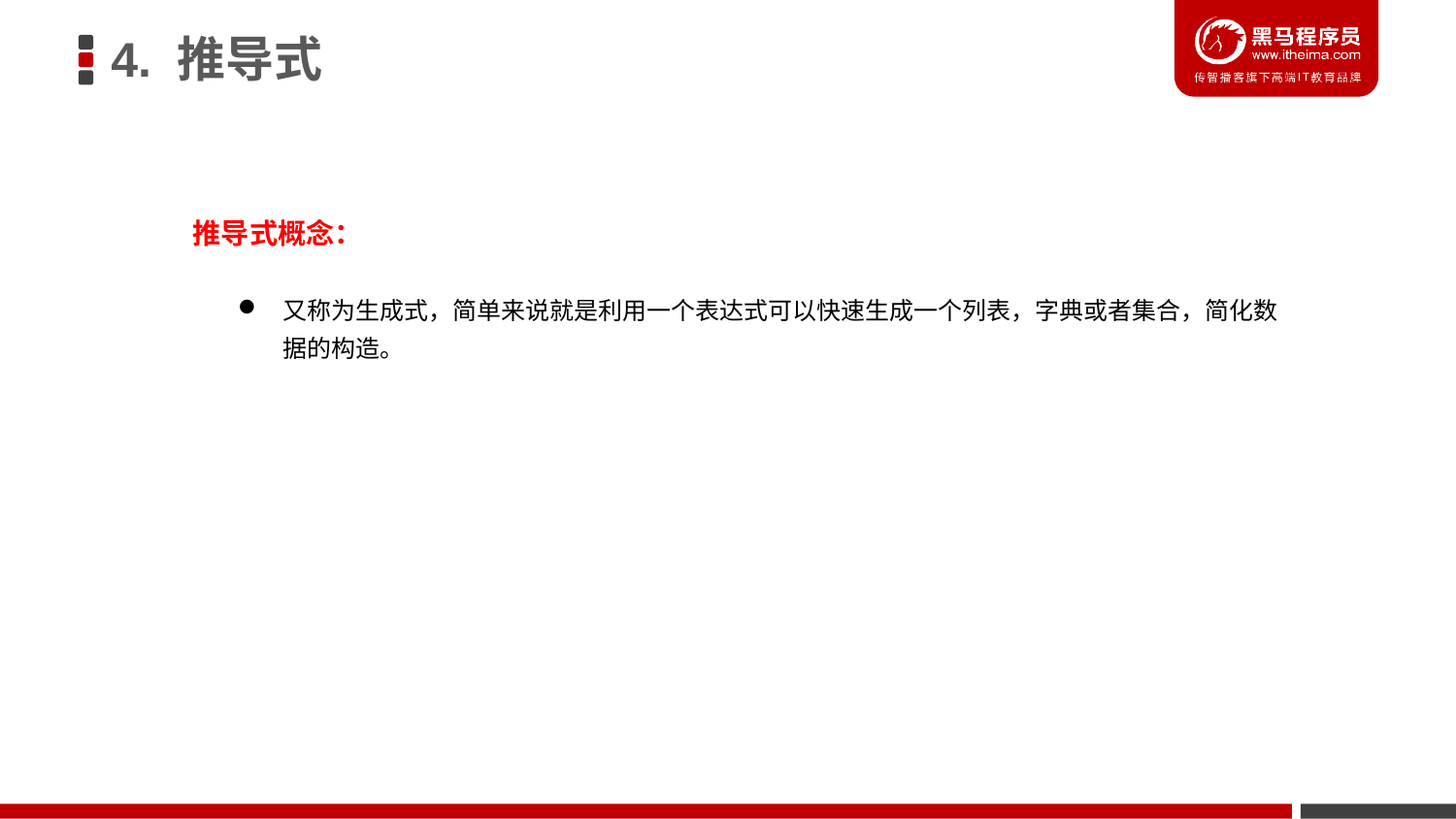

4. 推导式
推导式概念：

又称为生成式，简单来说就是利用一个表达式可以快速生成一个列表，字典或者集合，简化数据的构造。